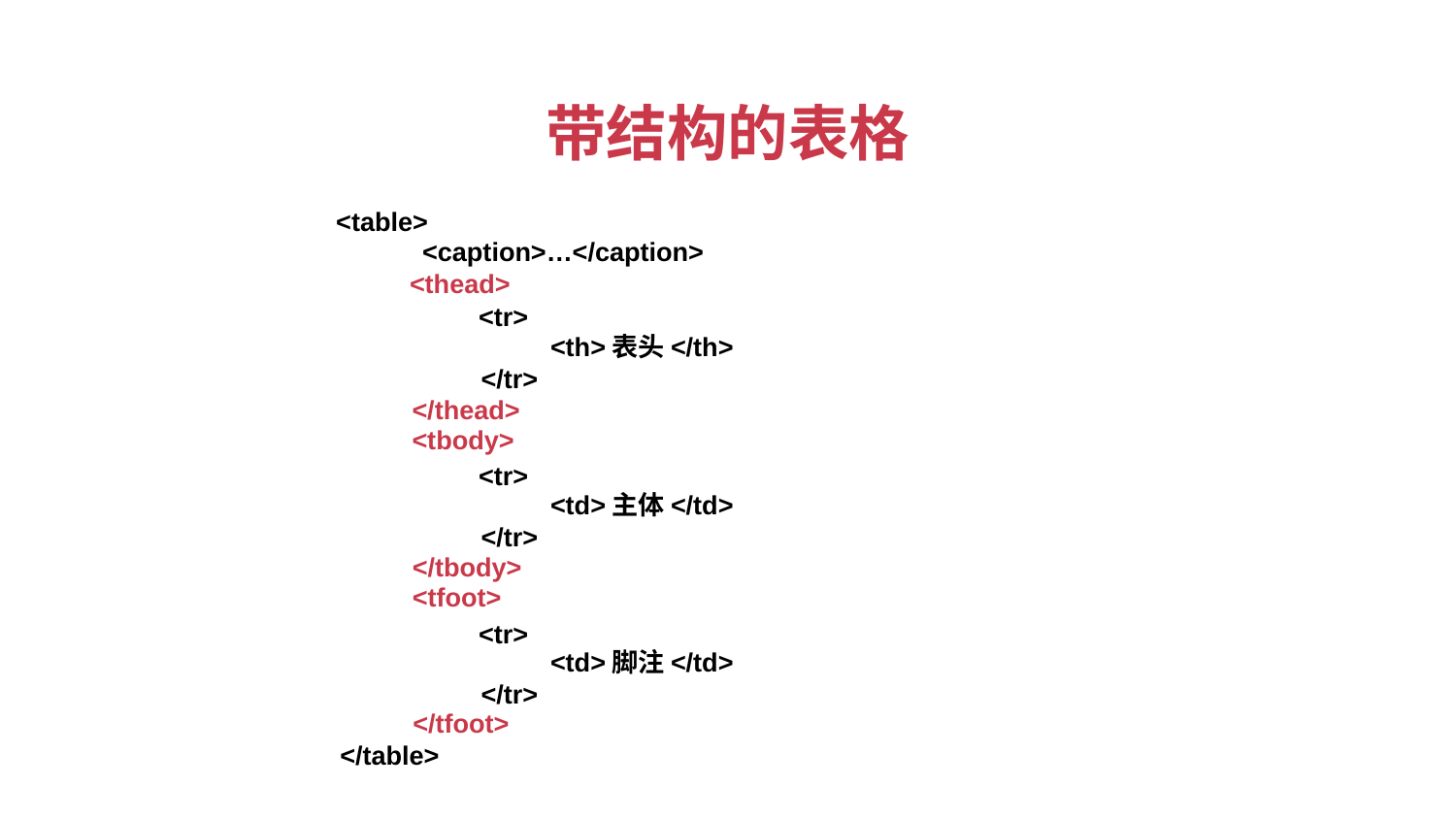

带结构的表格
<table>
<caption>…</caption>
<thead>
<tr>
<th>表头</th>
</tr>
</thead>
<tbody>
<tr>
<td>主体</td>
</tr>
</tbody>
<tfoot>
<tr>
<td>脚注</td>
</tr>
	</tfoot>
</table>